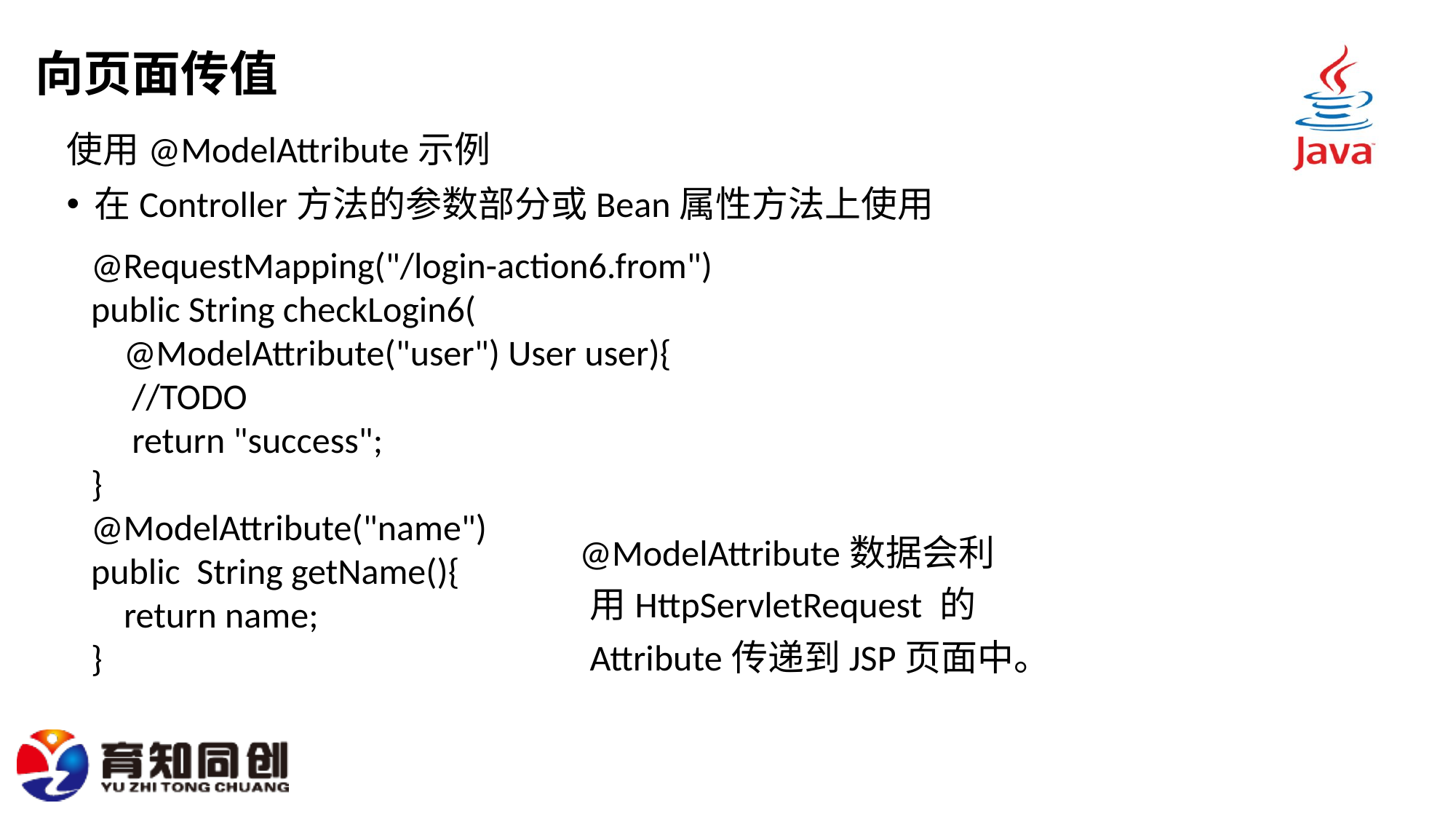

# 向页面传值
使用@ModelAttribute示例
在Controller方法的参数部分或Bean属性方法上使用
@RequestMapping("/login-action6.from")
public String checkLogin6(
    @ModelAttribute("user") User user){
     //TODO
     return "success";
}
@ModelAttribute("name")
public  String getName(){
    return name;
}
   @ModelAttribute数据会利用HttpServletRequest 的 Attribute传递到JSP页面中。